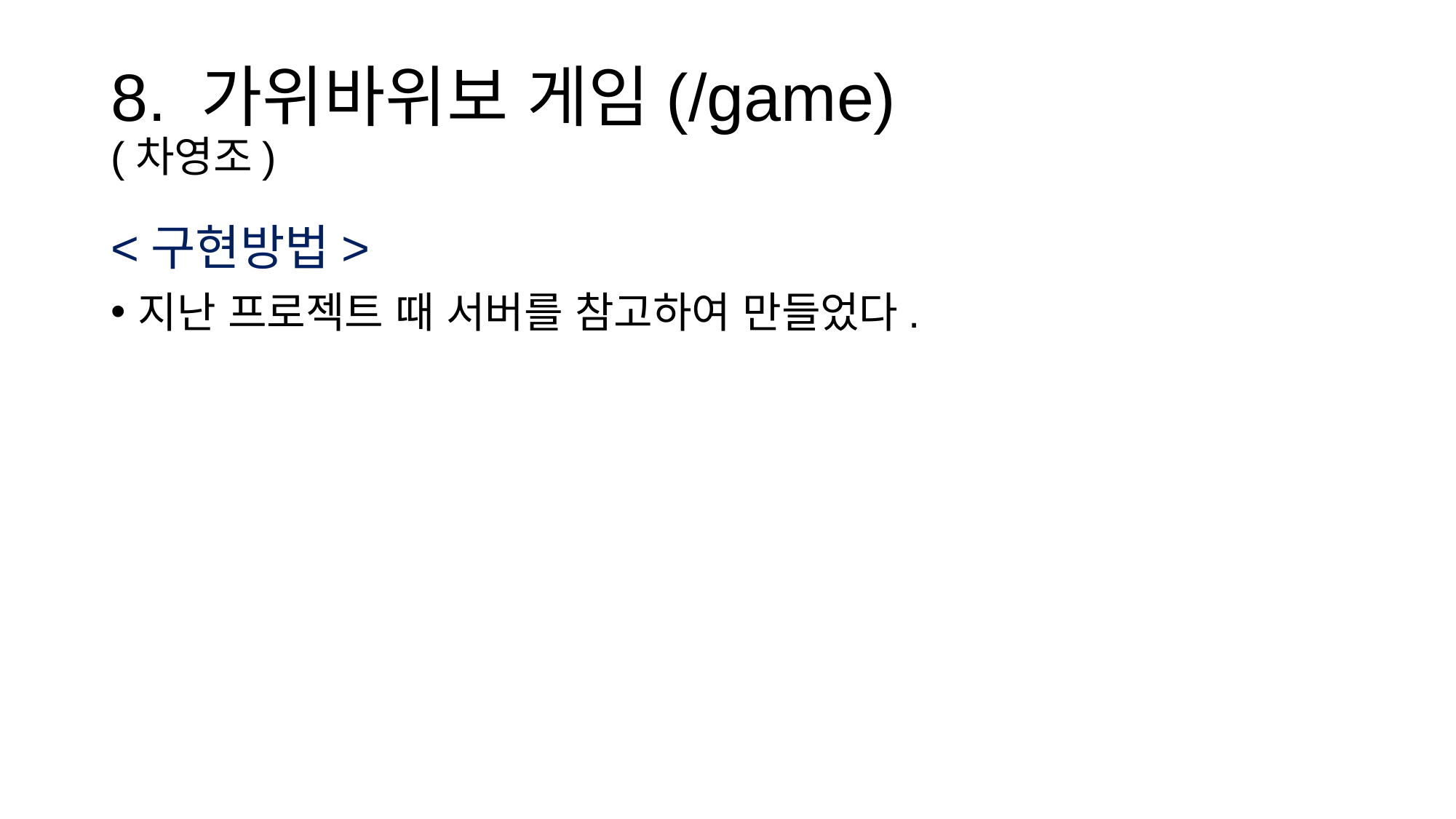

# 8. 가위바위보 게임(/game) (차영조)
<구현방법>
지난 프로젝트 때 서버를 참고하여 만들었다.